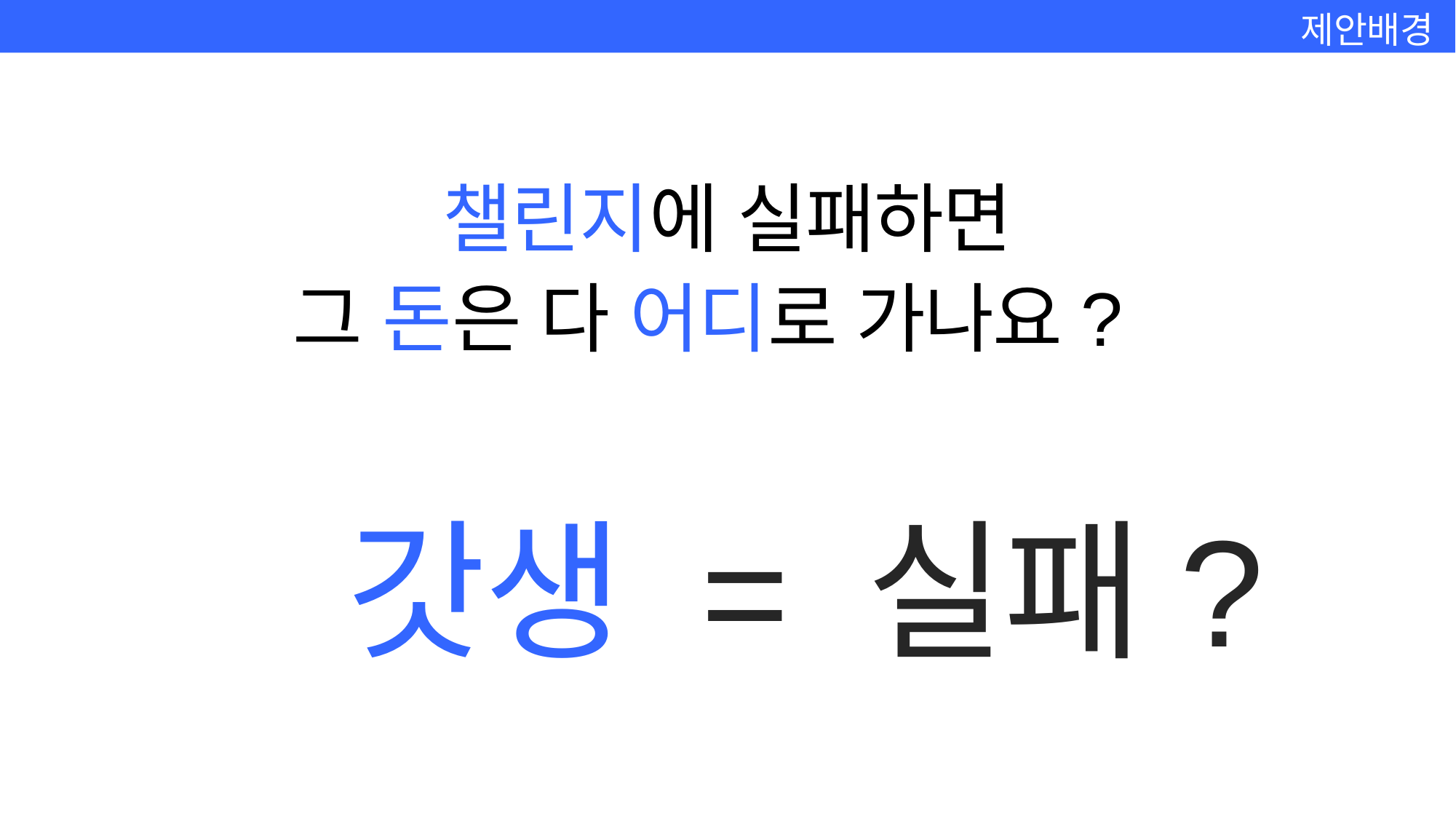

제안배경
챌린지에 실패하면
그 돈은 다 어디로 가나요?
갓생 = 실패?